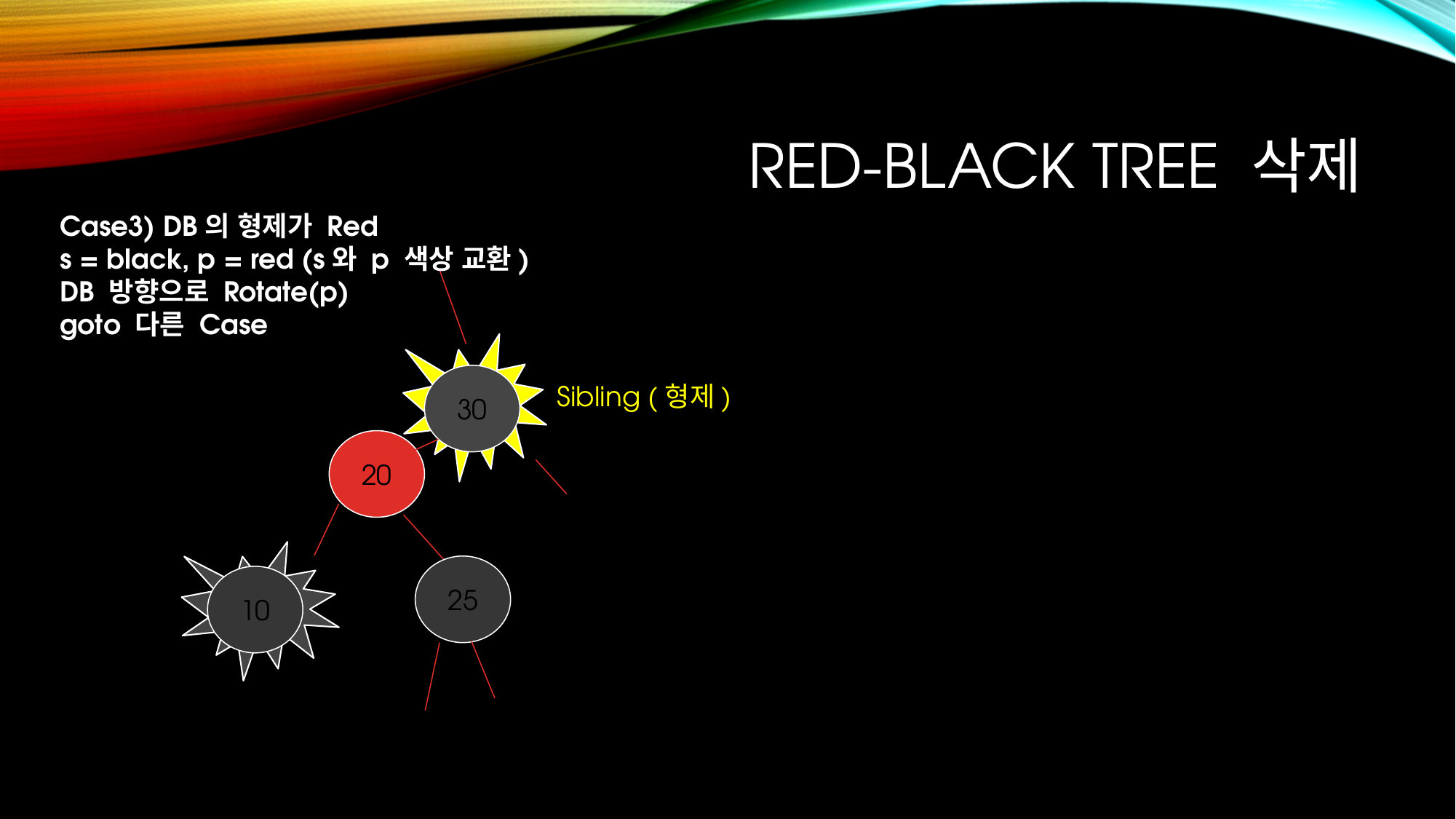

# Red-black tree 삭제
Case3) DB의 형제가 Red
s = black, p = red (s와 p 색상 교환)
DB 방향으로 Rotate(p)
goto 다른 Case

30
Sibling (형제)
20

25
10